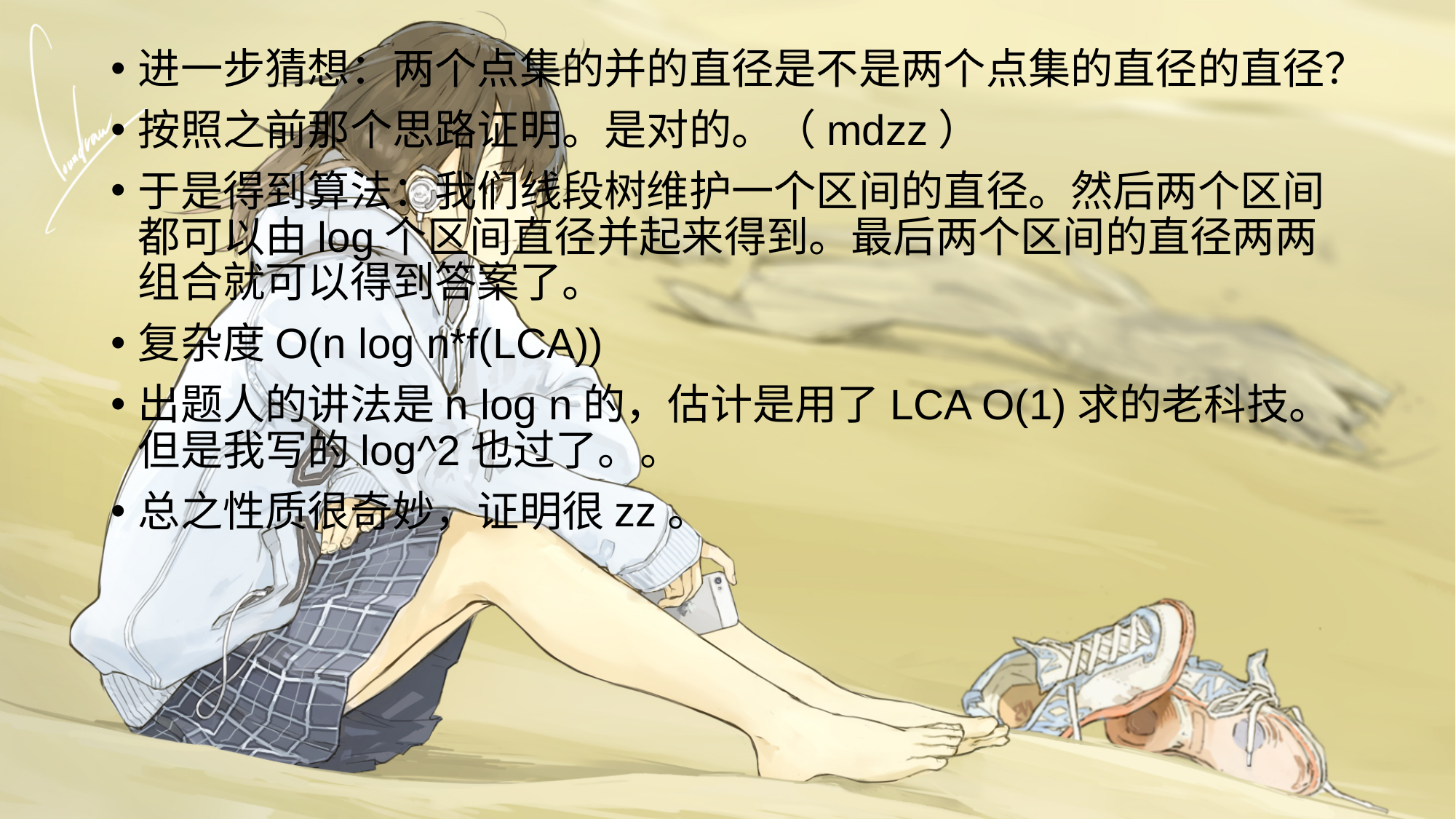

进一步猜想：两个点集的并的直径是不是两个点集的直径的直径？
按照之前那个思路证明。是对的。（mdzz）
于是得到算法：我们线段树维护一个区间的直径。然后两个区间都可以由log个区间直径并起来得到。最后两个区间的直径两两组合就可以得到答案了。
复杂度O(n log n*f(LCA))
出题人的讲法是n log n的，估计是用了LCA O(1)求的老科技。但是我写的log^2也过了。。
总之性质很奇妙，证明很zz。